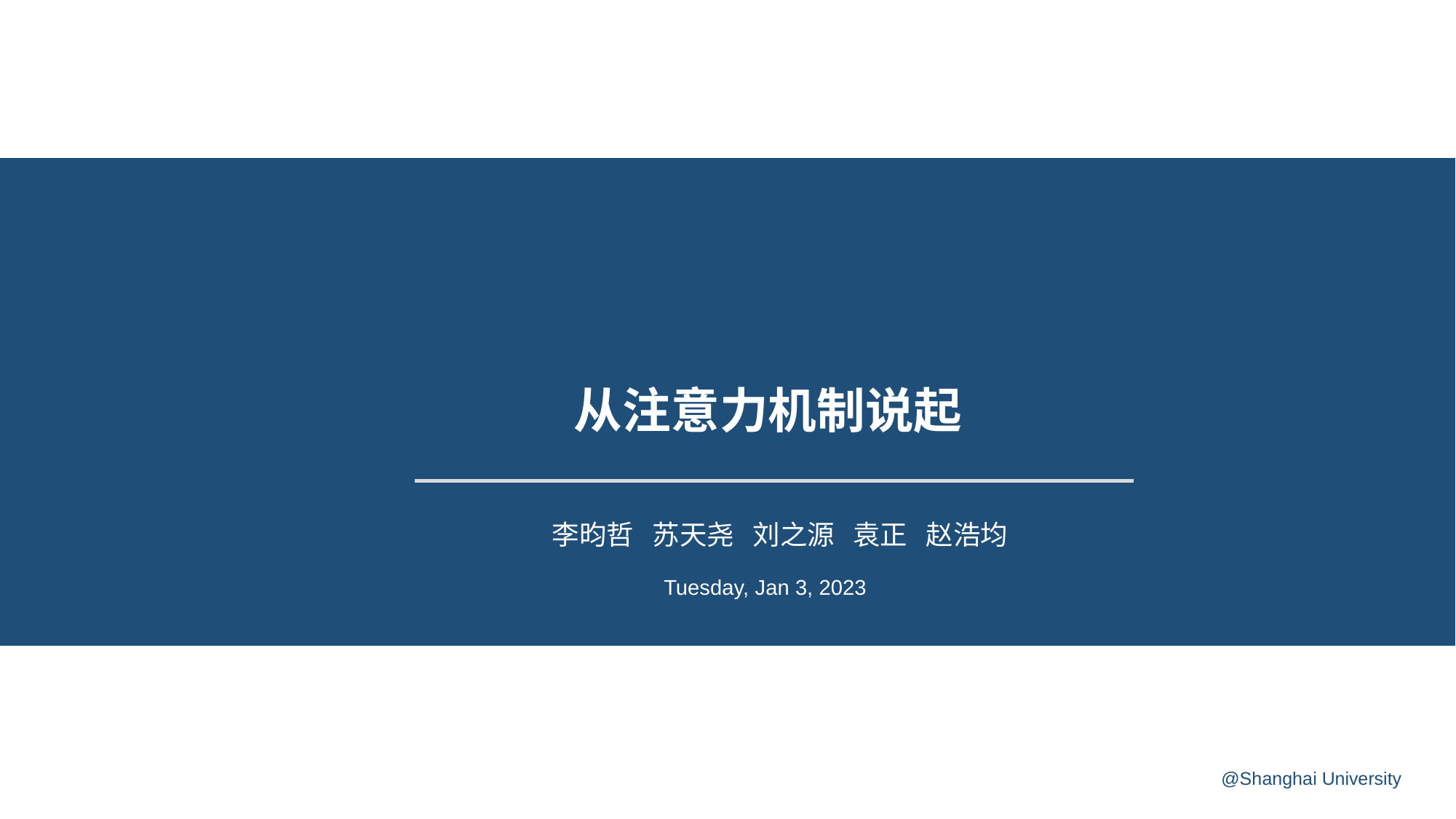

从注意力机制说起
李昀哲   苏天尧   刘之源   袁正   赵浩均
Tuesday, Jan 3, 2023
@Shanghai University